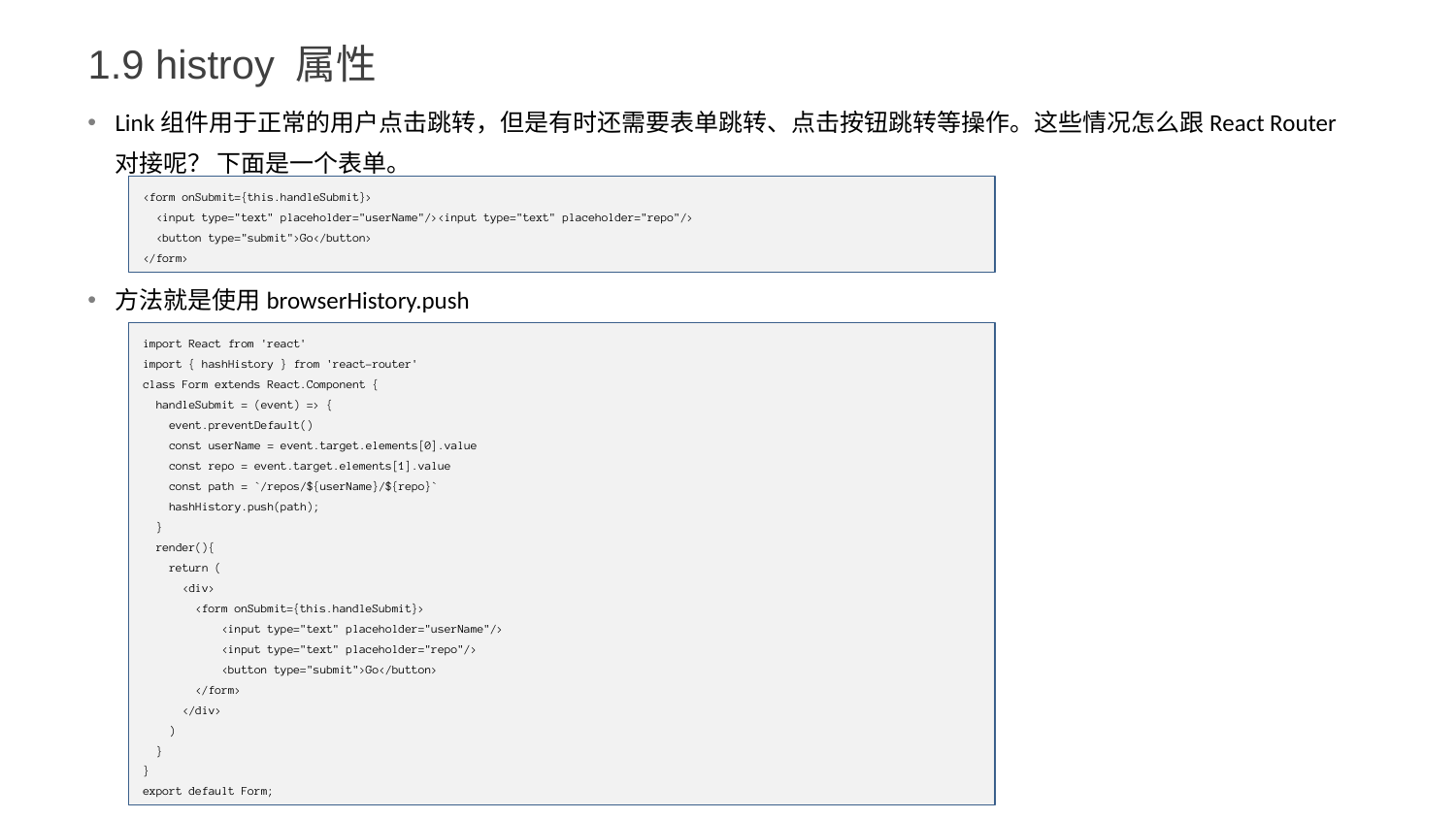

1.9 histroy 属性
Link组件用于正常的用户点击跳转，但是有时还需要表单跳转、点击按钮跳转等操作。这些情况怎么跟React Router对接呢？ 下面是一个表单。

方法就是使用browserHistory.push
<form onSubmit={this.handleSubmit}>
  <input type="text" placeholder="userName"/><input type="text" placeholder="repo"/>
  <button type="submit">Go</button>
</form>
import React from 'react'
import { hashHistory } from 'react-router'
class Form extends React.Component {
  handleSubmit = (event) => {
    event.preventDefault()
    const userName = event.target.elements[0].value
    const repo = event.target.elements[1].value
    const path = `/repos/${userName}/${repo}`
    hashHistory.push(path);
  }
  render(){
    return (
      <div>
        <form onSubmit={this.handleSubmit}>
            <input type="text" placeholder="userName"/>
            <input type="text" placeholder="repo"/>
            <button type="submit">Go</button>
        </form>
      </div>
    )
  }
}
export default Form;